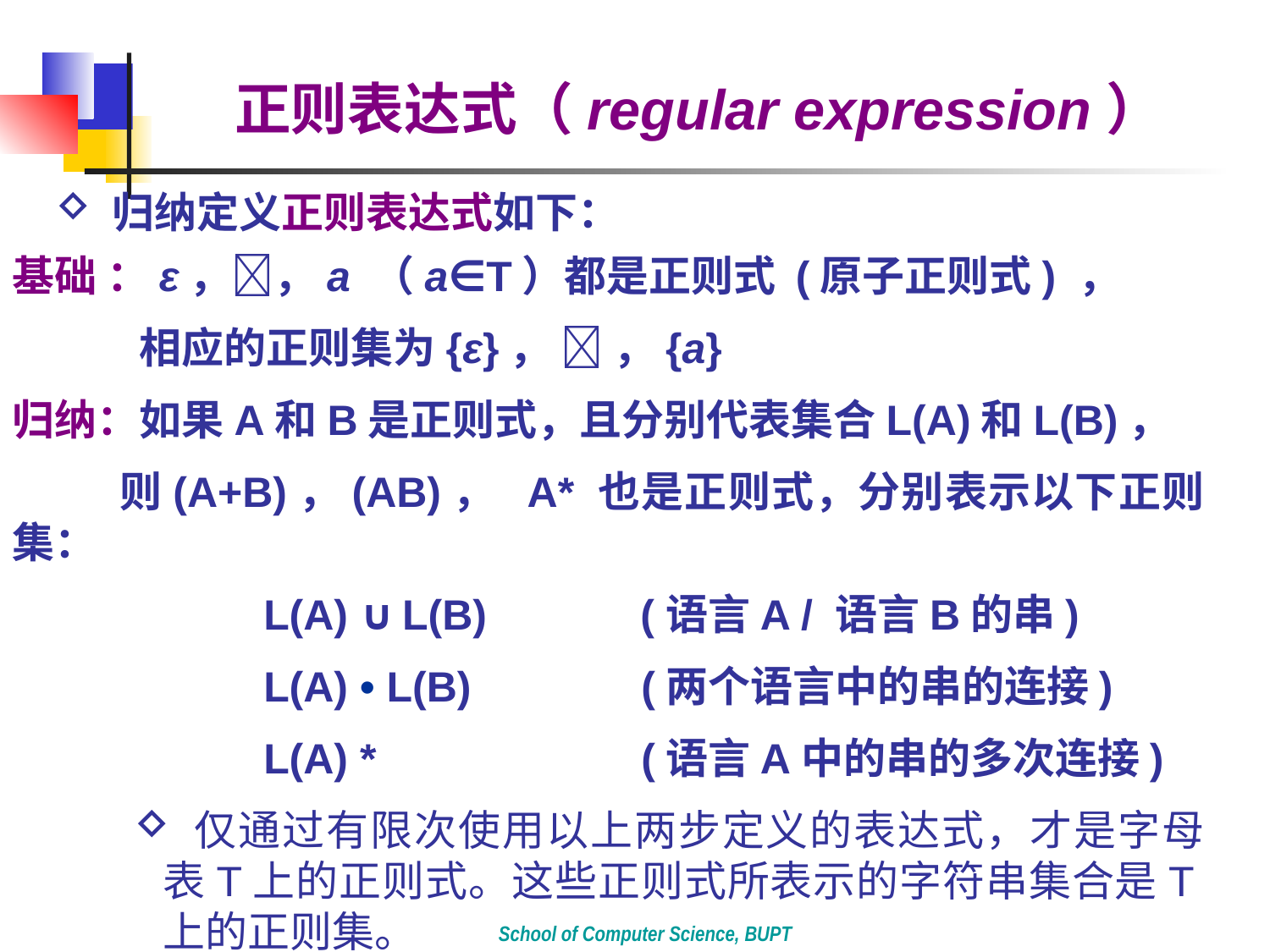

正则表达式（regular expression）
 归纳定义正则表达式如下：
基础 ：ε，φ，a （a∈T）都是正则式 (原子正则式) ，
	相应的正则集为{ε}， φ ，{a}
归纳：如果A和B是正则式，且分别代表集合L(A)和L(B)，
         则(A+B)，(AB)，  A* 也是正则式，分别表示以下正则集：
           L(A) ∪L(B)             (语言A / 语言B的串)
           L(A) • L(B)          	(两个语言中的串的连接)
           L(A) *              	(语言A中的串的多次连接)
 仅通过有限次使用以上两步定义的表达式，才是字母表T上的正则式。这些正则式所表示的字符串集合是T上的正则集。

School of Computer Science, BUPT
23